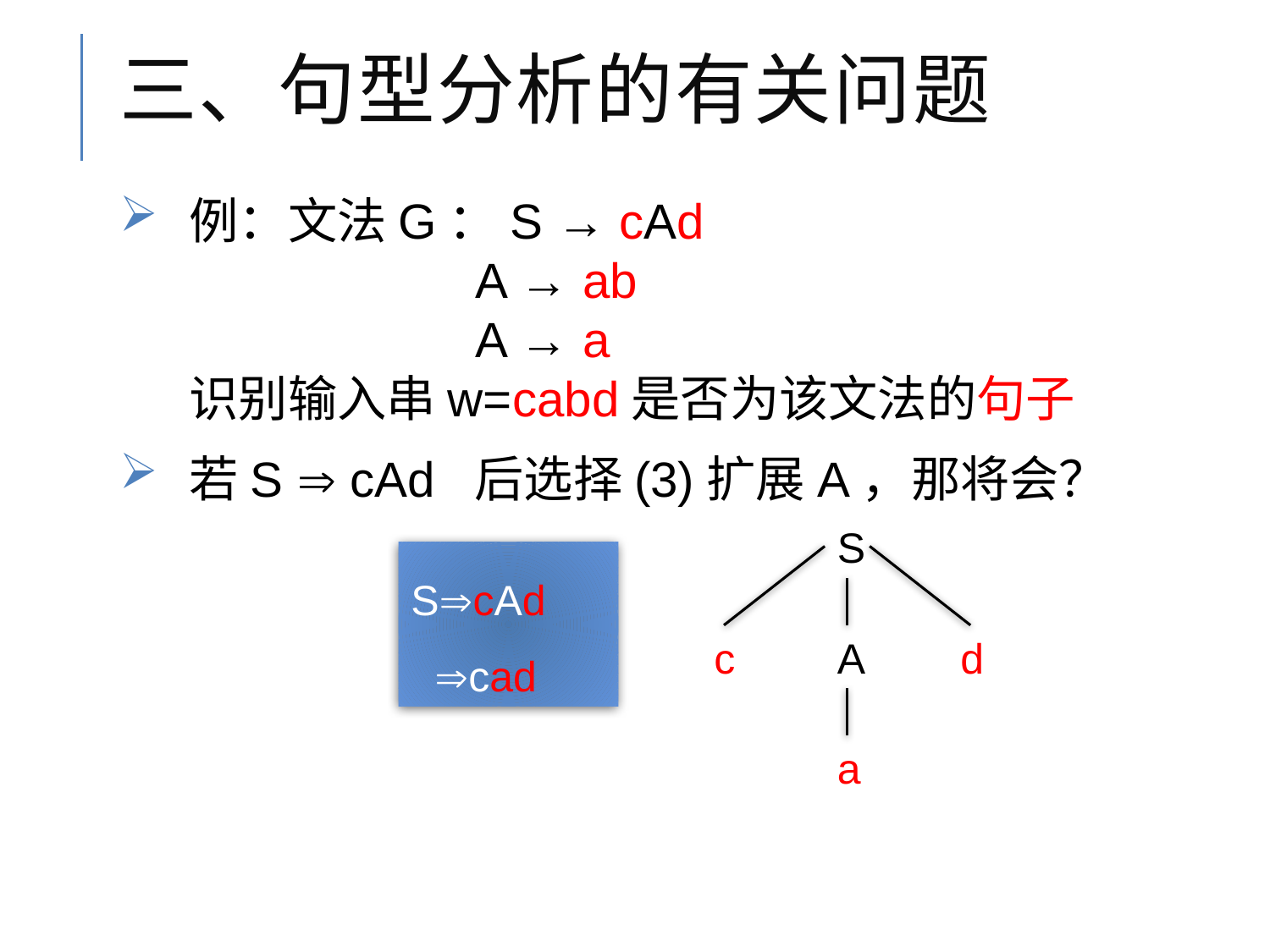

# 三、句型分析的有关问题
例：文法G：S → cAd
                     A → ab
                     A → a
识别输入串w=cabd是否为该文法的句子
若S ⇒ cAd  后选择(3)扩展A，那将会？
S
S⇒cAd
  ⇒cad
c
A
d
a
61